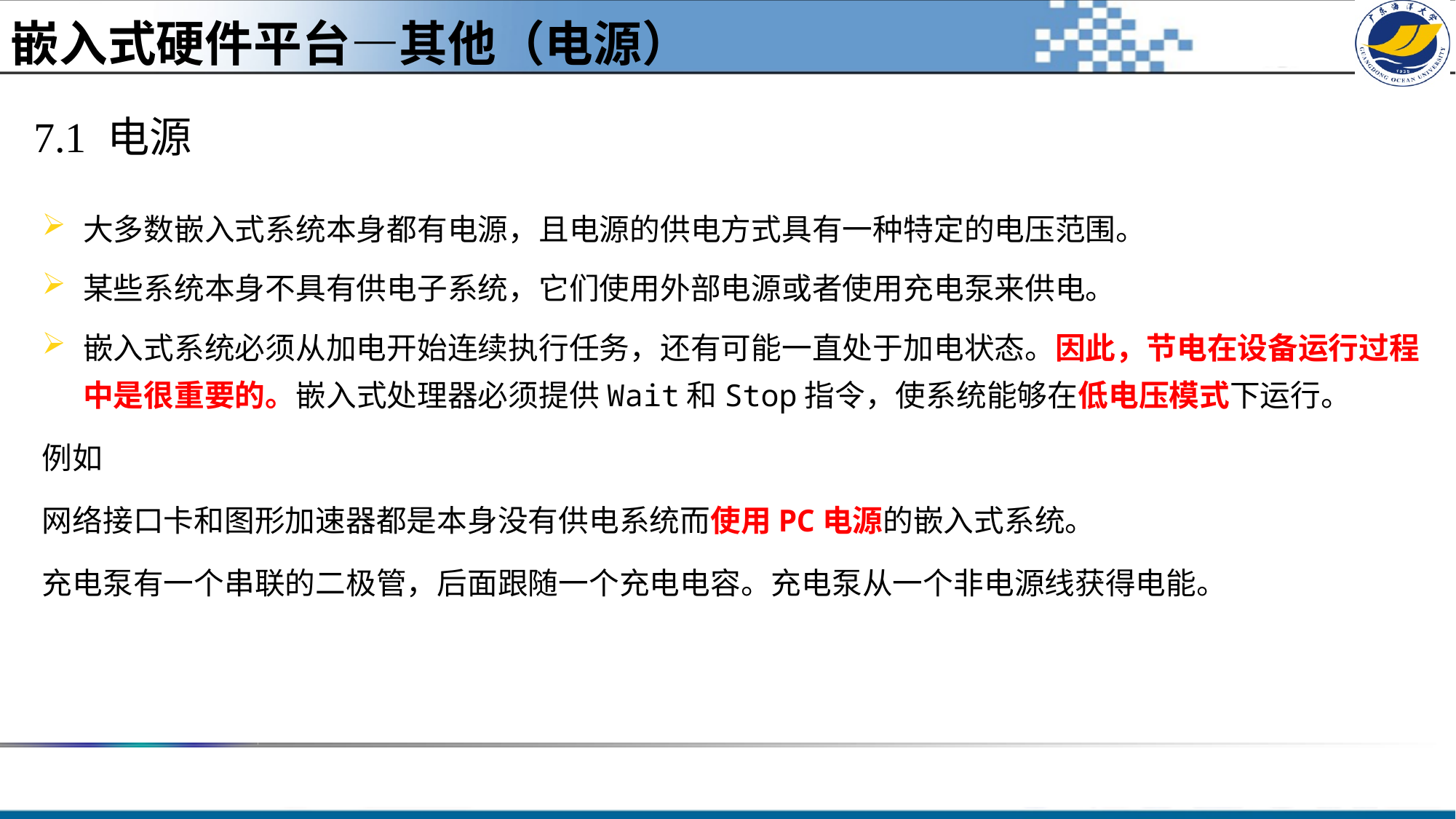

嵌入式硬件平台—其他（电源）
7.1 电源
大多数嵌入式系统本身都有电源，且电源的供电方式具有一种特定的电压范围。
某些系统本身不具有供电子系统，它们使用外部电源或者使用充电泵来供电。
嵌入式系统必须从加电开始连续执行任务，还有可能一直处于加电状态。因此，节电在设备运行过程中是很重要的。嵌入式处理器必须提供Wait和Stop指令，使系统能够在低电压模式下运行。
例如
网络接口卡和图形加速器都是本身没有供电系统而使用PC电源的嵌入式系统。
充电泵有一个串联的二极管，后面跟随一个充电电容。充电泵从一个非电源线获得电能。
131